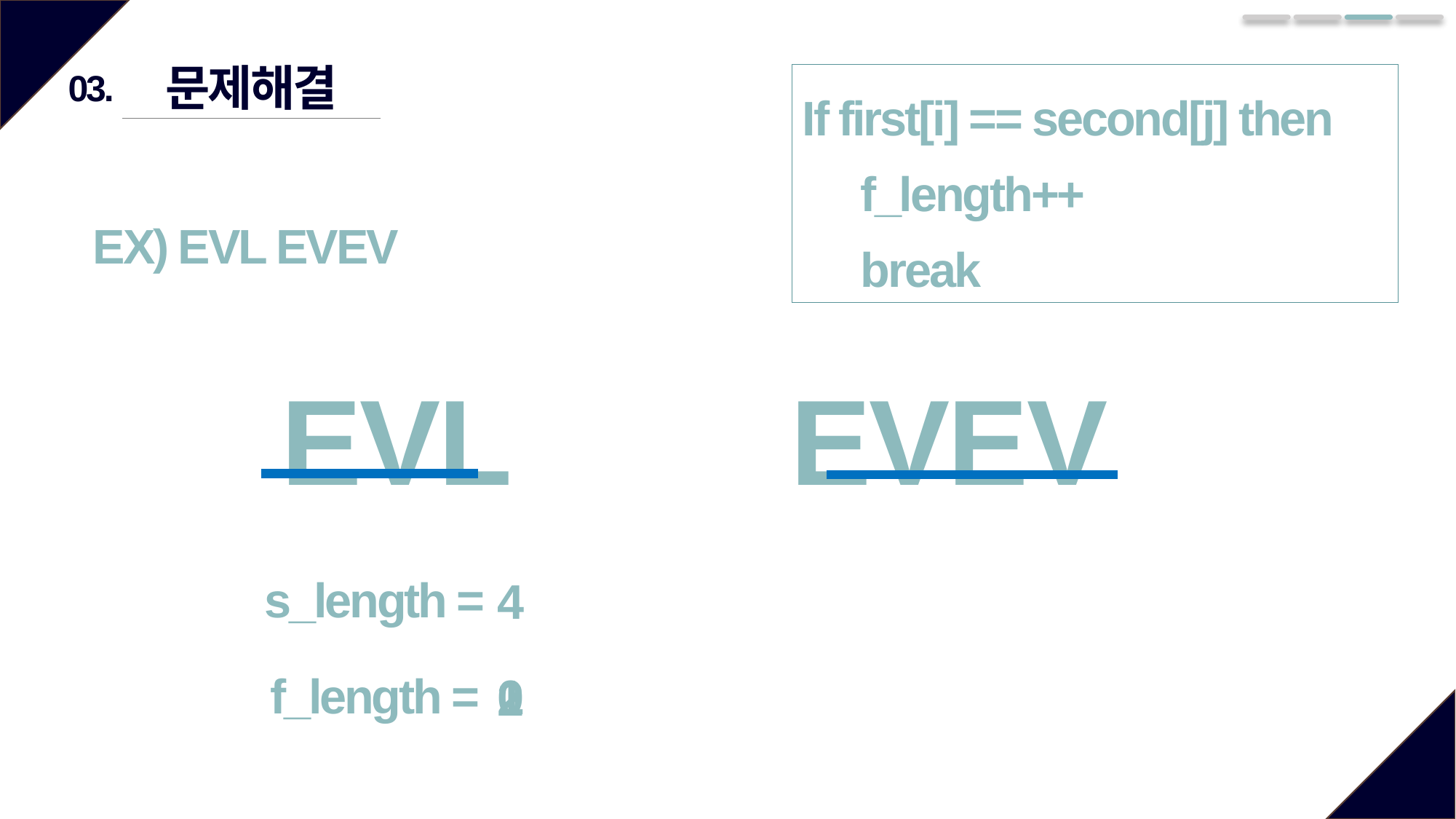

문제해결
03.
If first[i] == second[j] then
     f_length++
     break
EX) EVL EVEV
EVL         EVEV
s_length =
4
f_length =
0
1
2